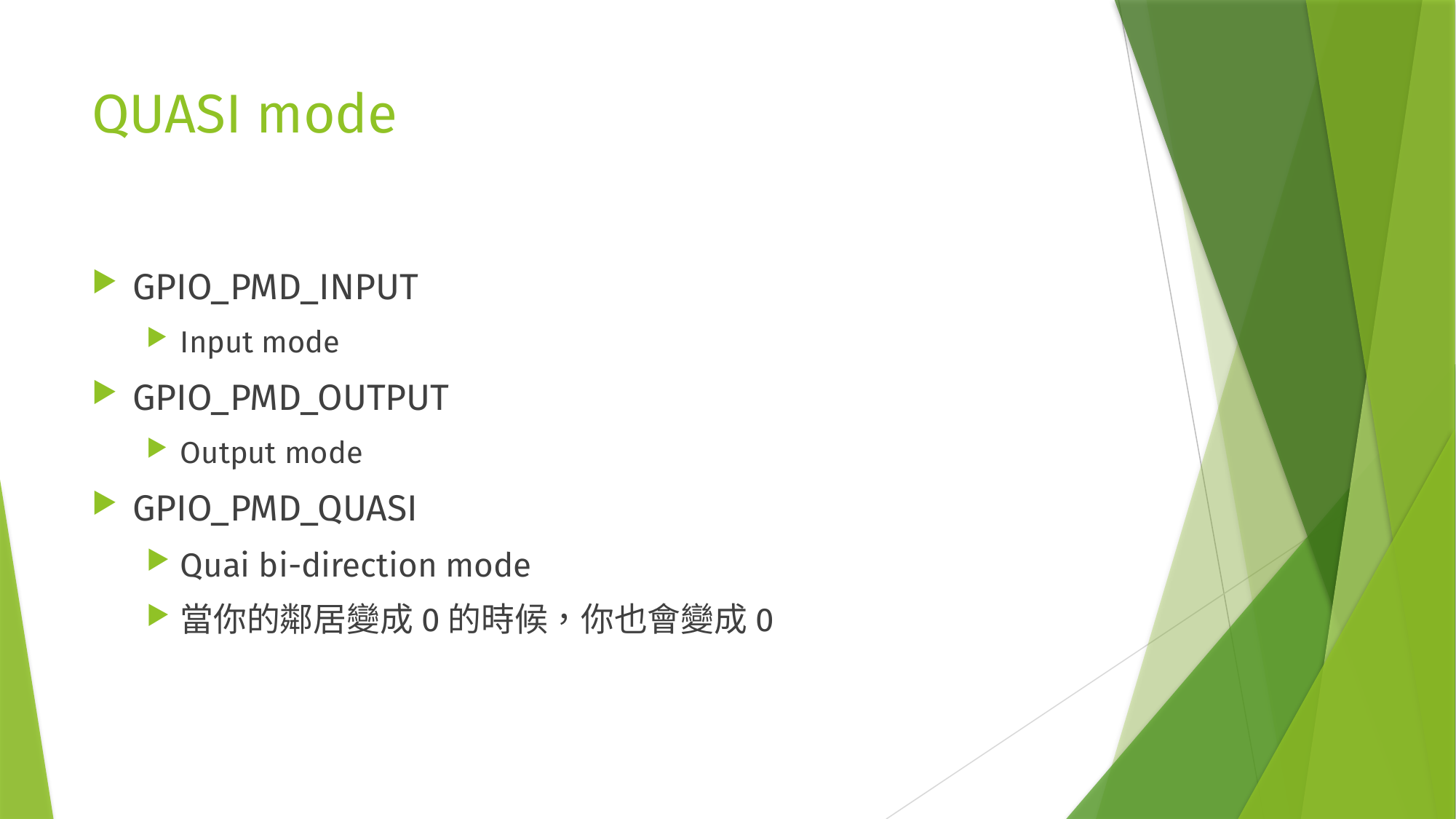

# QUASI mode
GPIO_PMD_INPUT
Input mode
GPIO_PMD_OUTPUT
Output mode
GPIO_PMD_QUASI
Quai bi-direction mode
當你的鄰居變成0的時候，你也會變成0